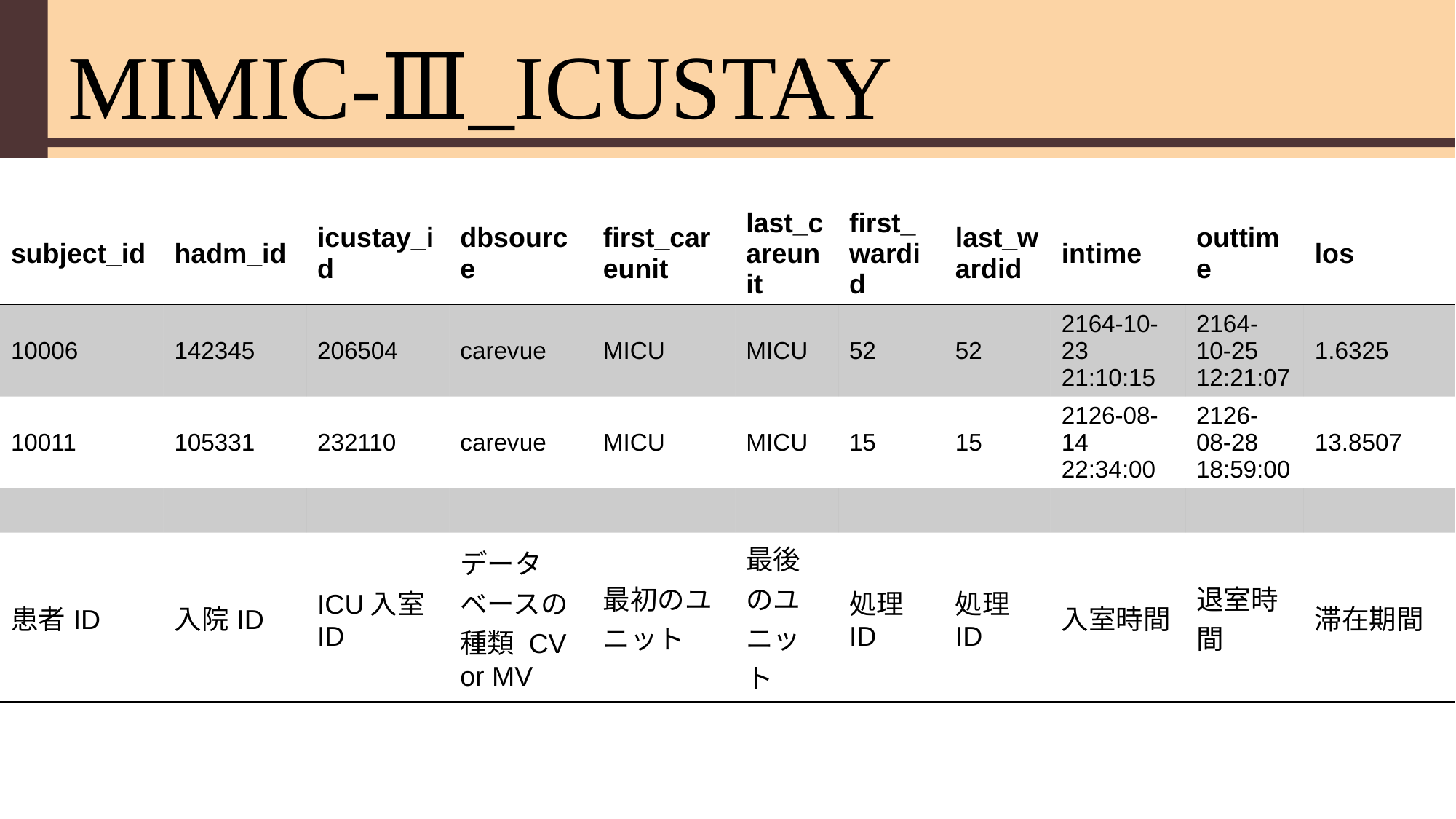

# MIMIC-Ⅲ_ICUSTAY
| subject\_id | hadm\_id | icustay\_id | dbsource | first\_careunit | last\_careunit | first\_wardid | last\_wardid | intime | outtime | los |
| --- | --- | --- | --- | --- | --- | --- | --- | --- | --- | --- |
| 10006 | 142345 | 206504 | carevue | MICU | MICU | 52 | 52 | 2164-10-23 21:10:15 | 2164-10-25 12:21:07 | 1.6325 |
| 10011 | 105331 | 232110 | carevue | MICU | MICU | 15 | 15 | 2126-08-14 22:34:00 | 2126-08-28 18:59:00 | 13.8507 |
|  |  |  |  |  |  |  |  |  |  |  |
| 患者ID | 入院ID | ICU入室ID | データベースの種類 CV or MV | 最初のユニット | 最後のユニット | 処理ID | 処理ID | 入室時間 | 退室時間 | 滞在期間 |